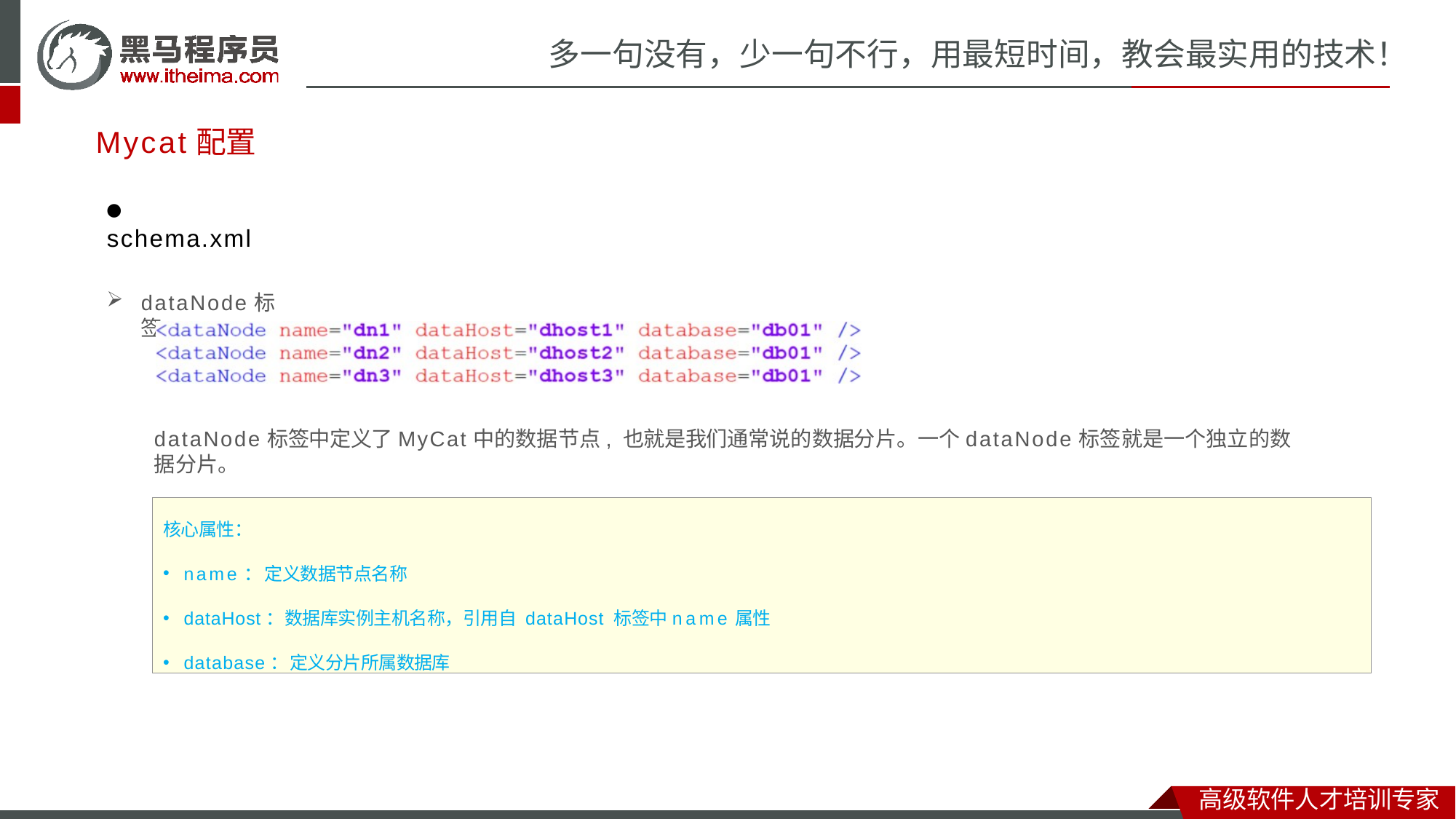

# 多一句没有，少一句不行，用最短时间，教会最实用的技术！

Mycat配置
⚫	schema.xml

dataNode标签

dataNode标签中定义了MyCat中的数据节点, 也就是我们通常说的数据分片。一个dataNode标签就是一个独立的数据分片。
核心属性：

name：定义数据节点名称

dataHost：数据库实例主机名称，引用自 dataHost 标签中name属性

database：定义分片所属数据库
高级软件人才培训专家